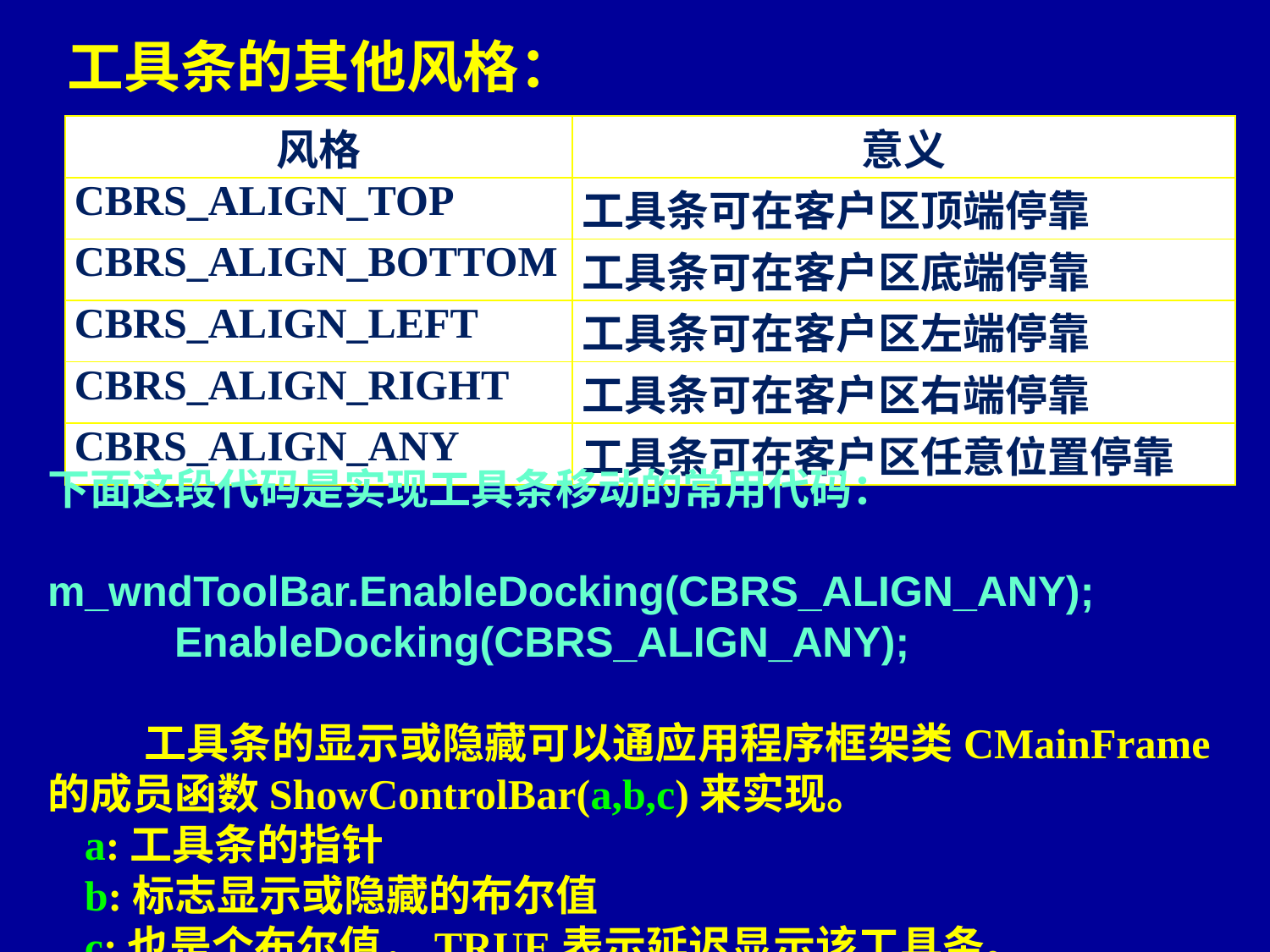

工具条的其他风格：
| 风格 | 意义 |
| --- | --- |
| CBRS\_ALIGN\_TOP | 工具条可在客户区顶端停靠 |
| CBRS\_ALIGN\_BOTTOM | 工具条可在客户区底端停靠 |
| CBRS\_ALIGN\_LEFT | 工具条可在客户区左端停靠 |
| CBRS\_ALIGN\_RIGHT | 工具条可在客户区右端停靠 |
| CBRS\_ALIGN\_ANY | 工具条可在客户区任意位置停靠 |
下面这段代码是实现工具条移动的常用代码：
	m_wndToolBar.EnableDocking(CBRS_ALIGN_ANY);
	EnableDocking(CBRS_ALIGN_ANY);

     工具条的显示或隐藏可以通应用程序框架类CMainFrame的成员函数ShowControlBar(a,b,c)来实现。
a:工具条的指针
b:标志显示或隐藏的布尔值
c:也是个布尔值，TRUE表示延迟显示该工具条。